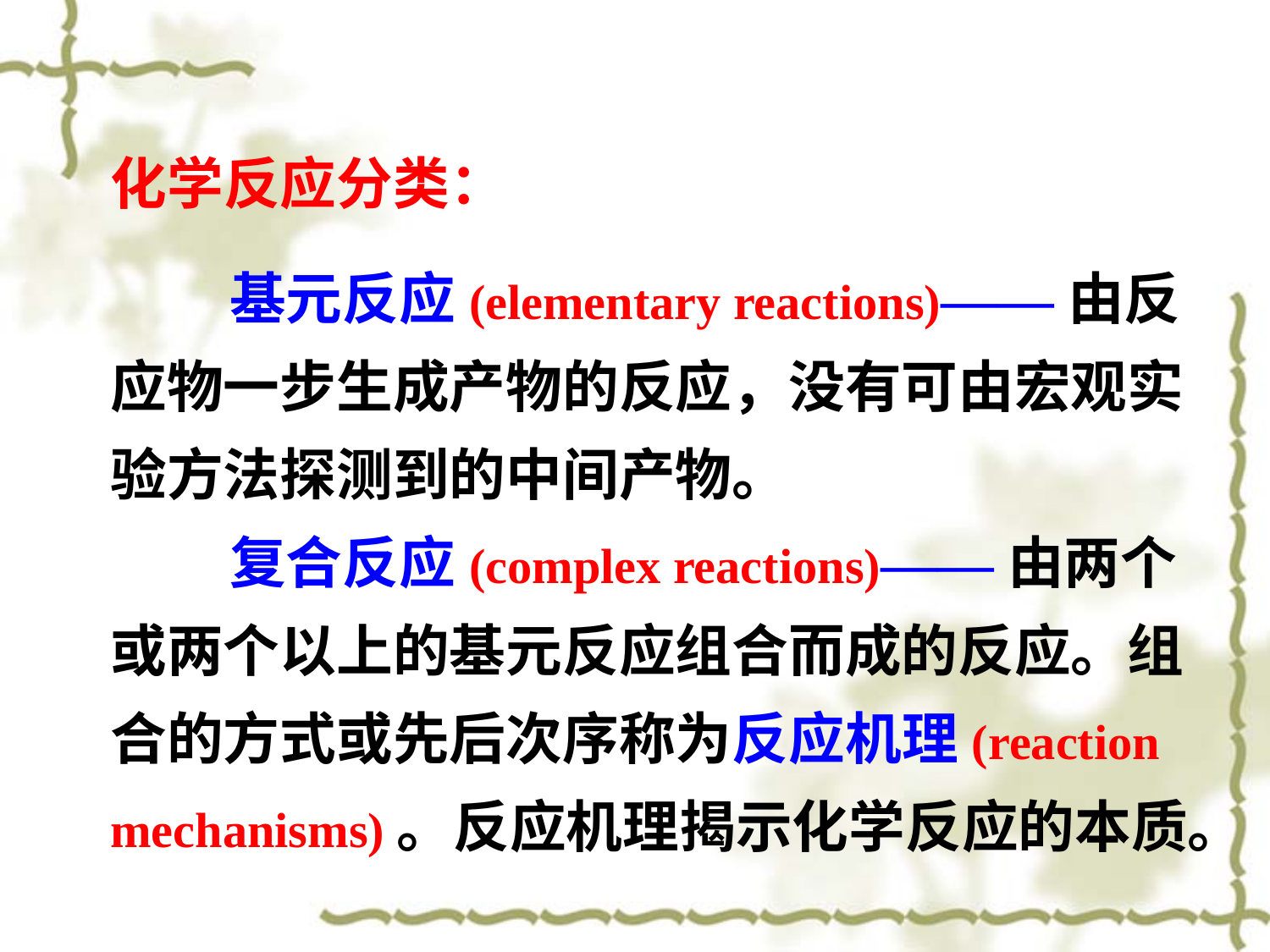

化学反应分类：
基元反应(elementary reactions)——由反应物一步生成产物的反应，没有可由宏观实验方法探测到的中间产物。
复合反应(complex reactions)——由两个或两个以上的基元反应组合而成的反应。组合的方式或先后次序称为反应机理(reaction mechanisms)。反应机理揭示化学反应的本质。